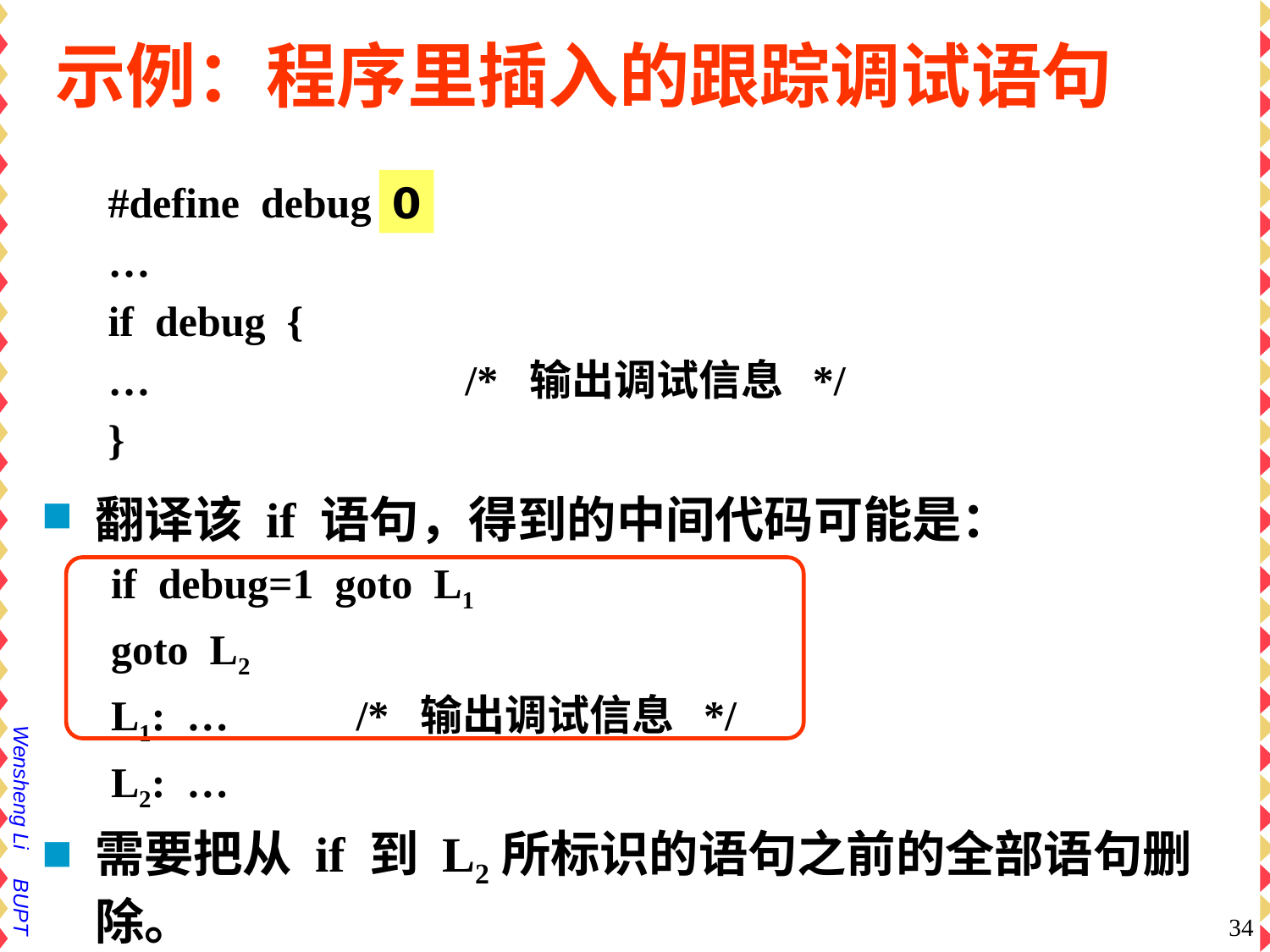

# 示例：程序里插入的跟踪调试语句
#define  debug  1
…
if  debug  {
…		      /*  输出调试信息  */
}
0
翻译该 if 语句，得到的中间代码可能是：
if  debug=1  goto  L1
goto  L2
L1:  …            /*  输出调试信息  */
L2:  …
需要把从 if 到 L2所标识的语句之前的全部语句删除。

34